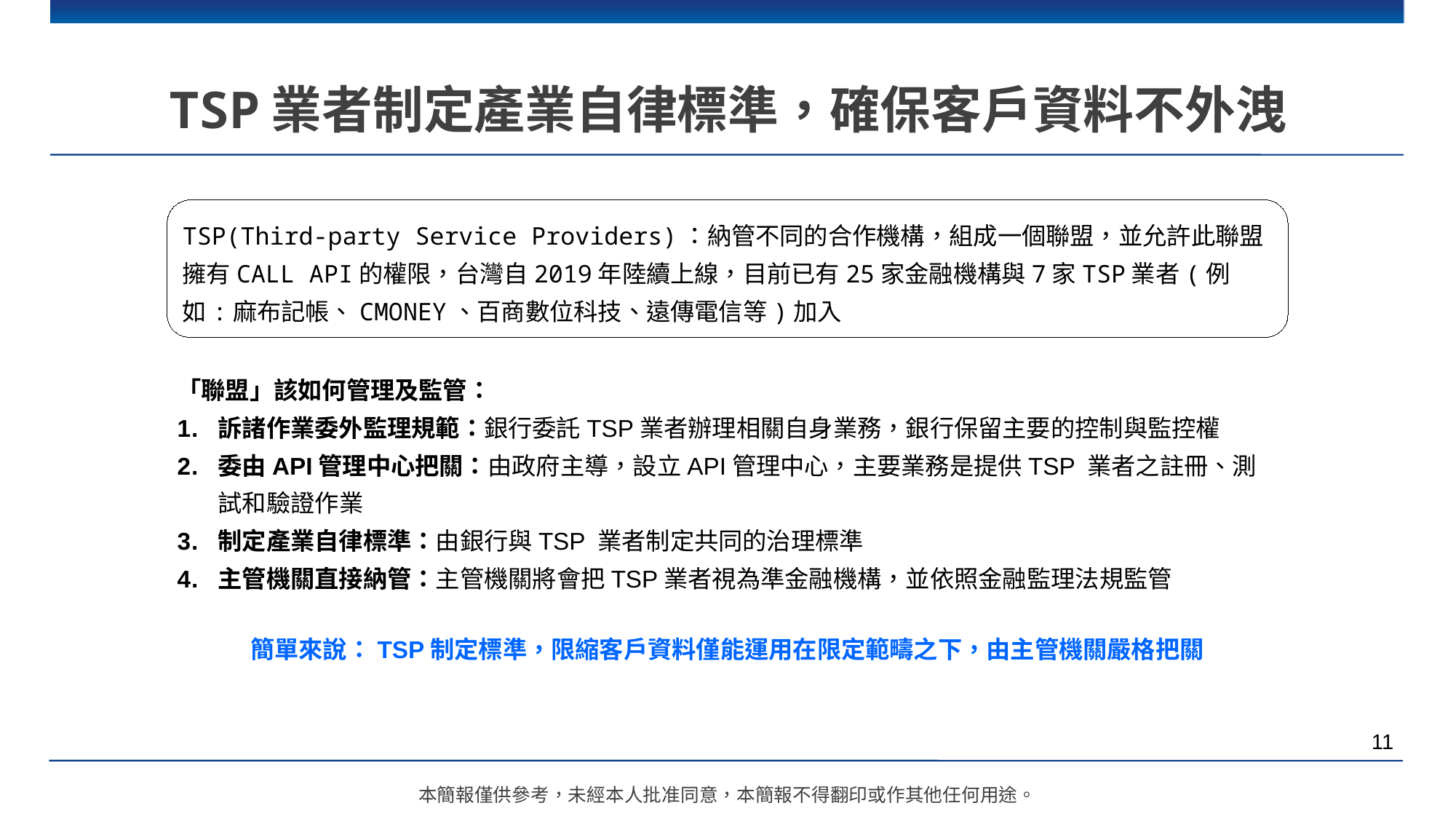

# TSP業者制定產業自律標準，確保客戶資料不外洩
TSP(Third-party Service Providers)：納管不同的合作機構，組成一個聯盟，並允許此聯盟擁有CALL API的權限，台灣自2019年陸續上線，目前已有25家金融機構與7家TSP業者(例如:麻布記帳、CMONEY、百商數位科技、遠傳電信等)加入
「聯盟」該如何管理及監管：
訴諸作業委外監理規範：銀行委託TSP業者辦理相關自身業務，銀行保留主要的控制與監控權
委由API管理中心把關：由政府主導，設立API管理中心，主要業務是提供TSP 業者之註冊、測試和驗證作業
制定產業自律標準：由銀行與TSP 業者制定共同的治理標準
主管機關直接納管：主管機關將會把TSP業者視為準金融機構，並依照金融監理法規監管
簡單來說：TSP制定標準，限縮客戶資料僅能運用在限定範疇之下，由主管機關嚴格把關
11